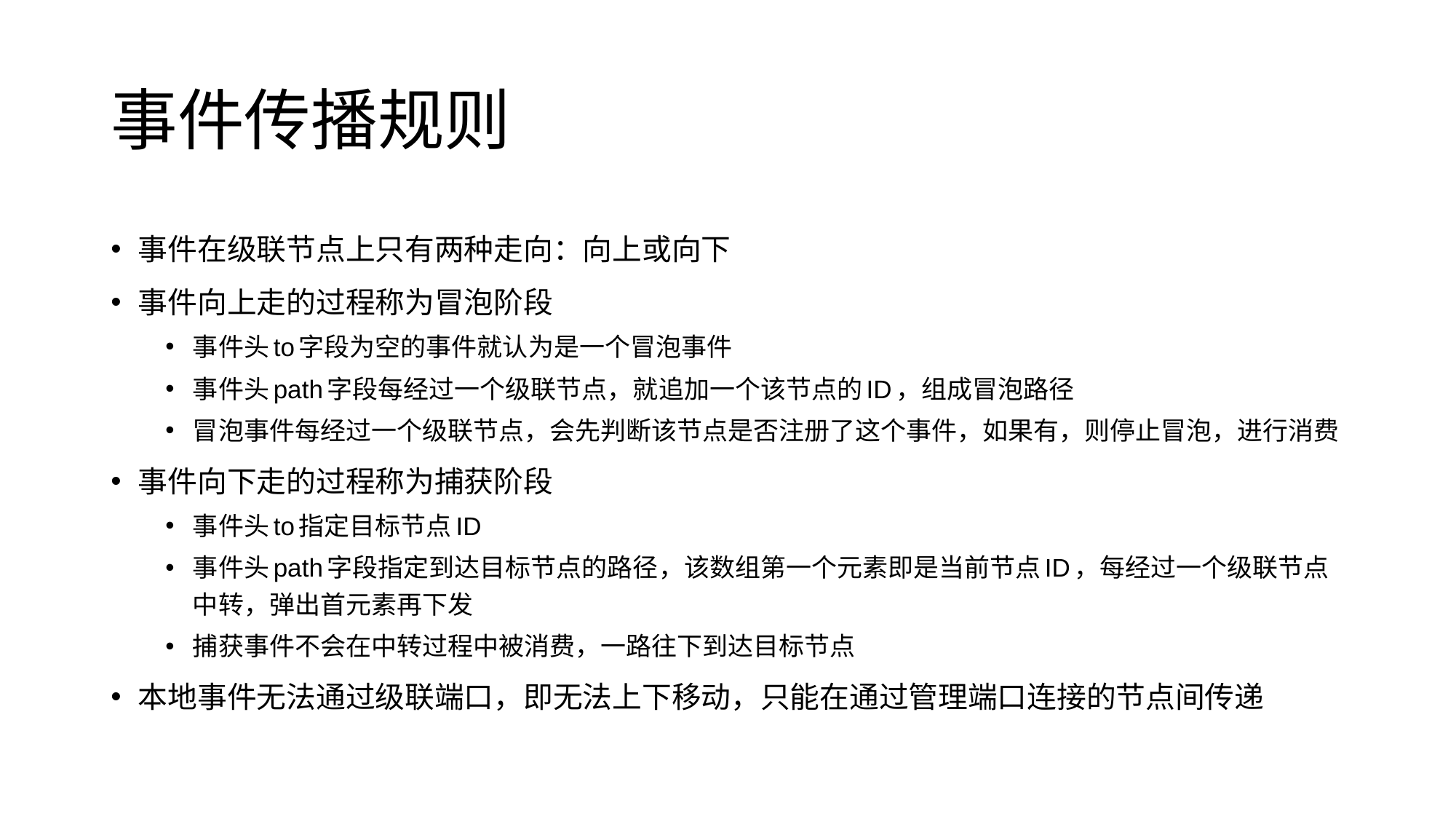

# 事件传播规则
事件在级联节点上只有两种走向：向上或向下
事件向上走的过程称为冒泡阶段
事件头to字段为空的事件就认为是一个冒泡事件
事件头path字段每经过一个级联节点，就追加一个该节点的ID，组成冒泡路径
冒泡事件每经过一个级联节点，会先判断该节点是否注册了这个事件，如果有，则停止冒泡，进行消费
事件向下走的过程称为捕获阶段
事件头to指定目标节点ID
事件头path字段指定到达目标节点的路径，该数组第一个元素即是当前节点ID，每经过一个级联节点中转，弹出首元素再下发
捕获事件不会在中转过程中被消费，一路往下到达目标节点
本地事件无法通过级联端口，即无法上下移动，只能在通过管理端口连接的节点间传递